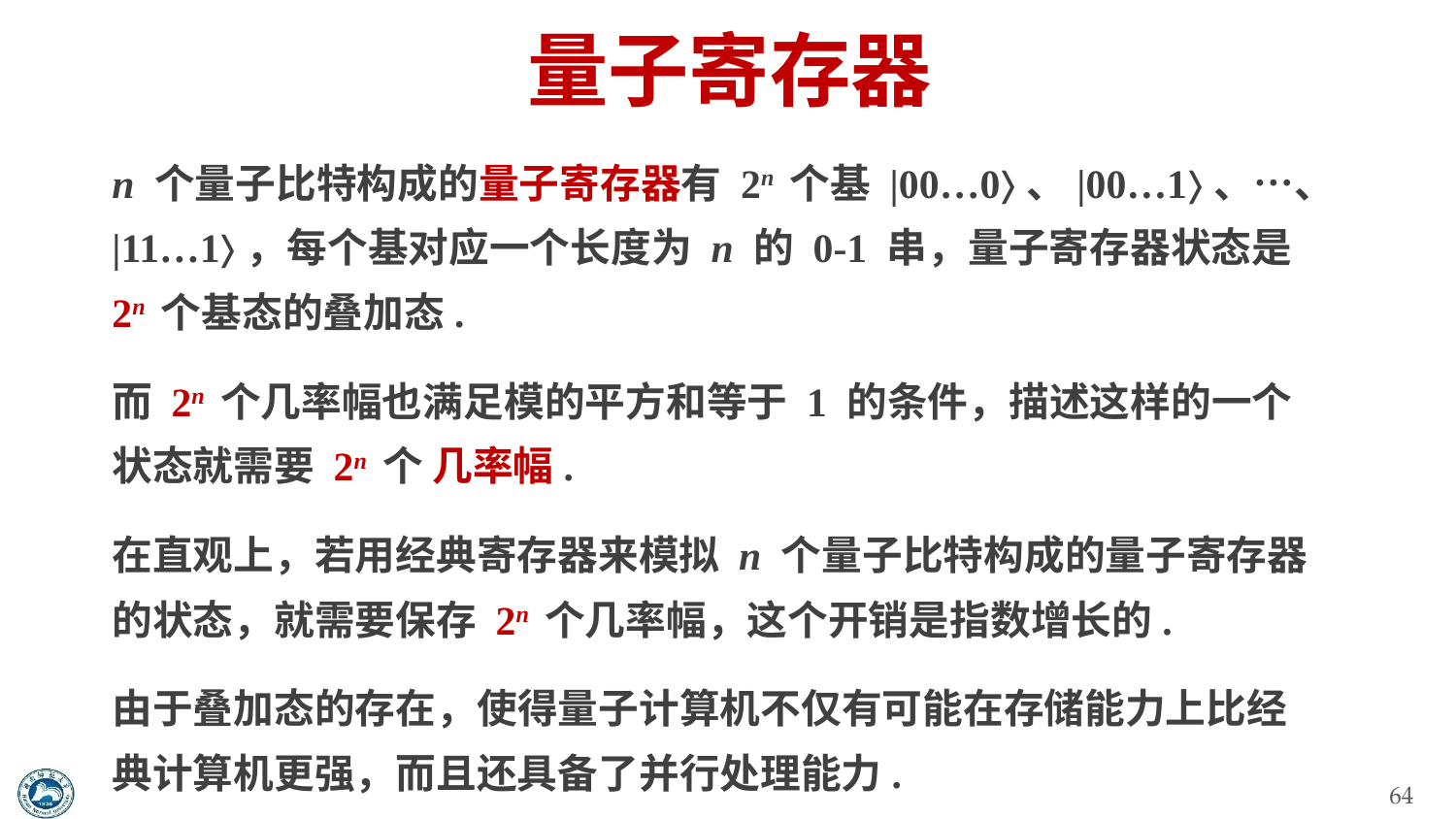

# 量子寄存器
n 个量子比特构成的量子寄存器有 2n 个基 |00…0〉、|00…1〉、…、|11…1〉，每个基对应一个长度为 n 的 0-1 串，量子寄存器状态是 2n 个基态的叠加态.
而 2n 个几率幅也满足模的平方和等于 1 的条件，描述这样的一个状态就需要 2n 个 几率幅.
在直观上，若用经典寄存器来模拟 n 个量子比特构成的量子寄存器的状态，就需要保存 2n 个几率幅，这个开销是指数增长的.
由于叠加态的存在，使得量子计算机不仅有可能在存储能力上比经典计算机更强，而且还具备了并行处理能力.
64